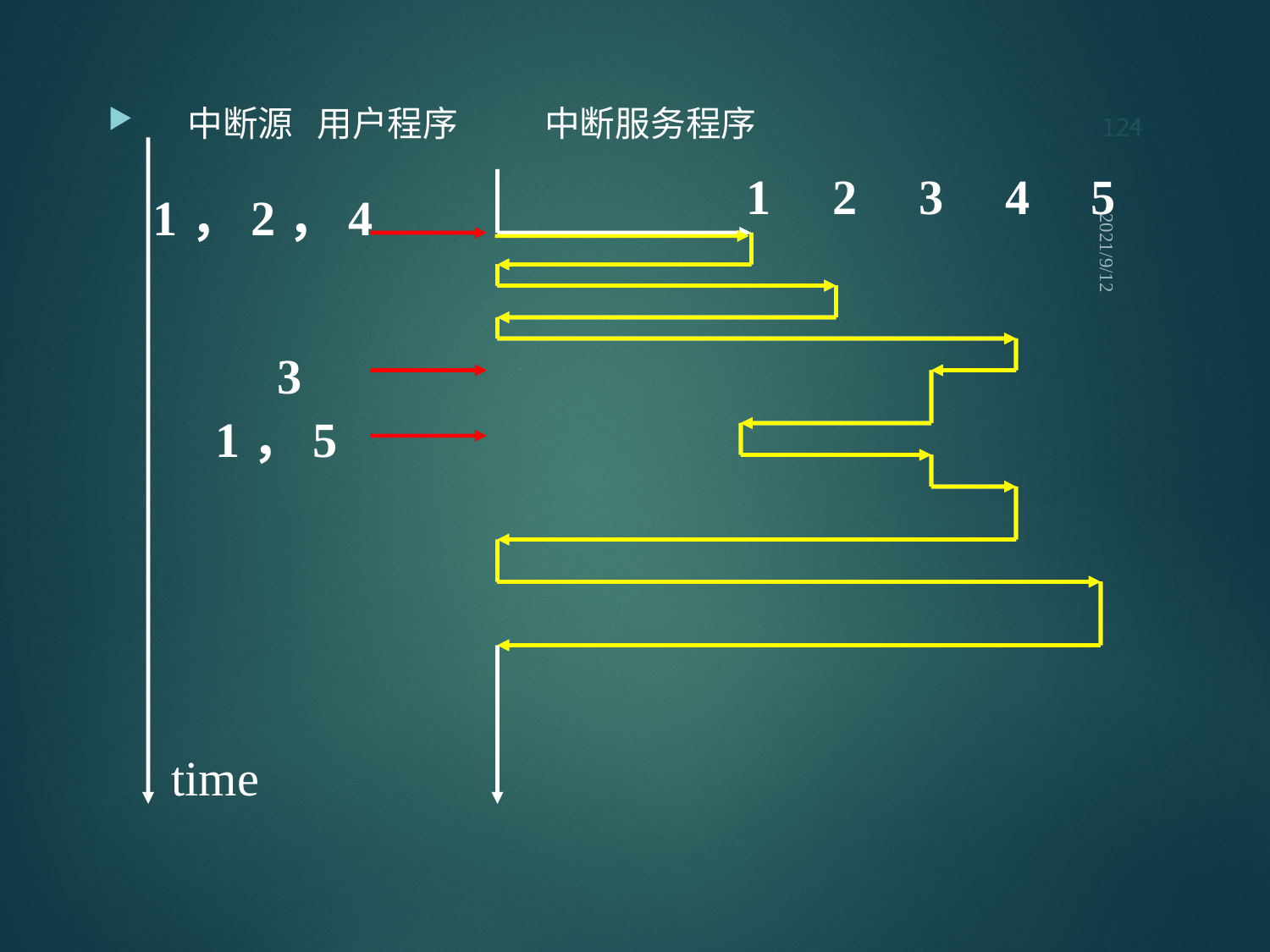

124
   中断源   用户程序           中断服务程序

1     2     3     4     5

1，2，4

2021/9/12

3

1，5

time